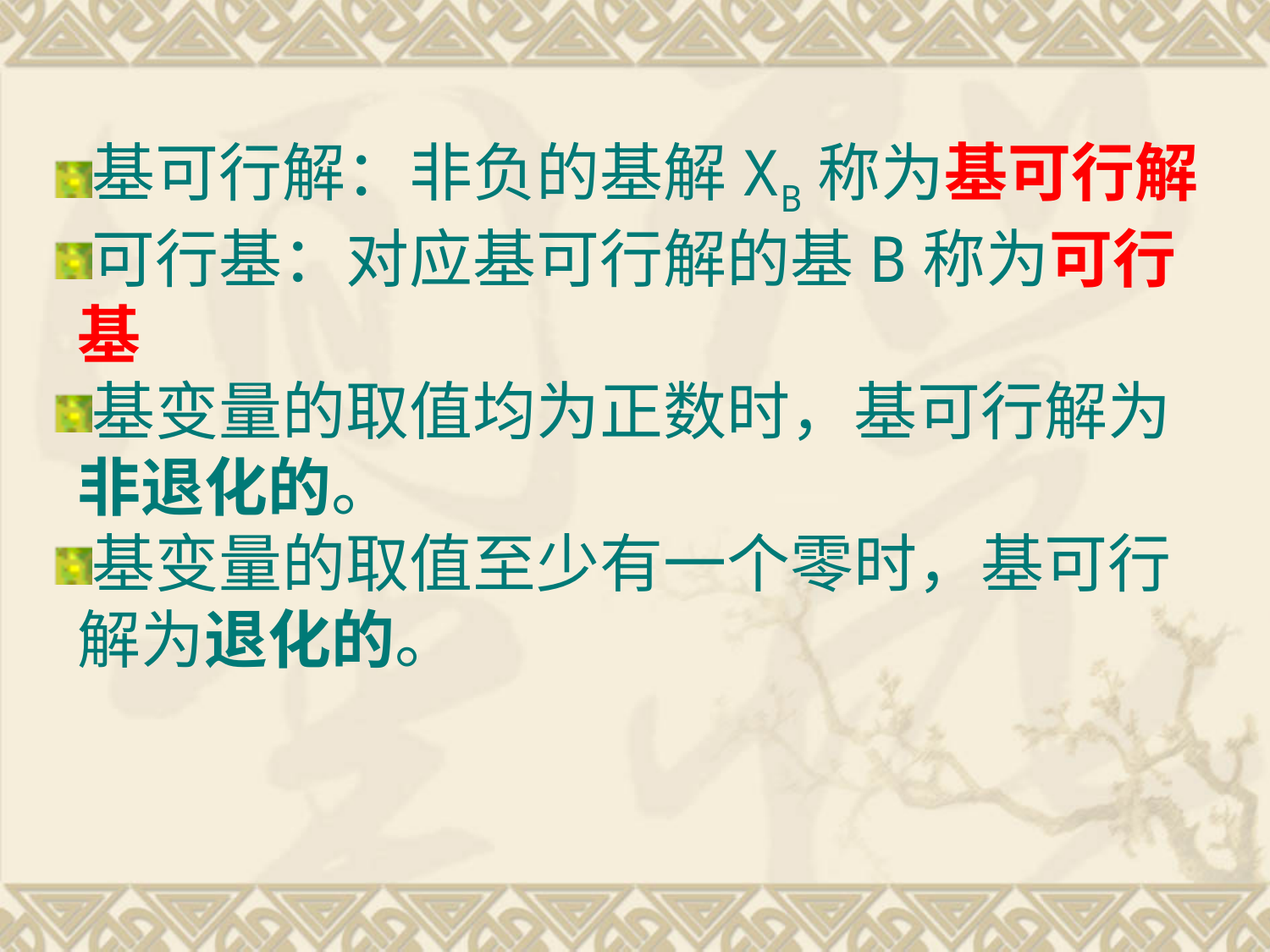

基可行解：非负的基解XB称为基可行解
可行基：对应基可行解的基B称为可行基
基变量的取值均为正数时，基可行解为非退化的。
基变量的取值至少有一个零时，基可行解为退化的。